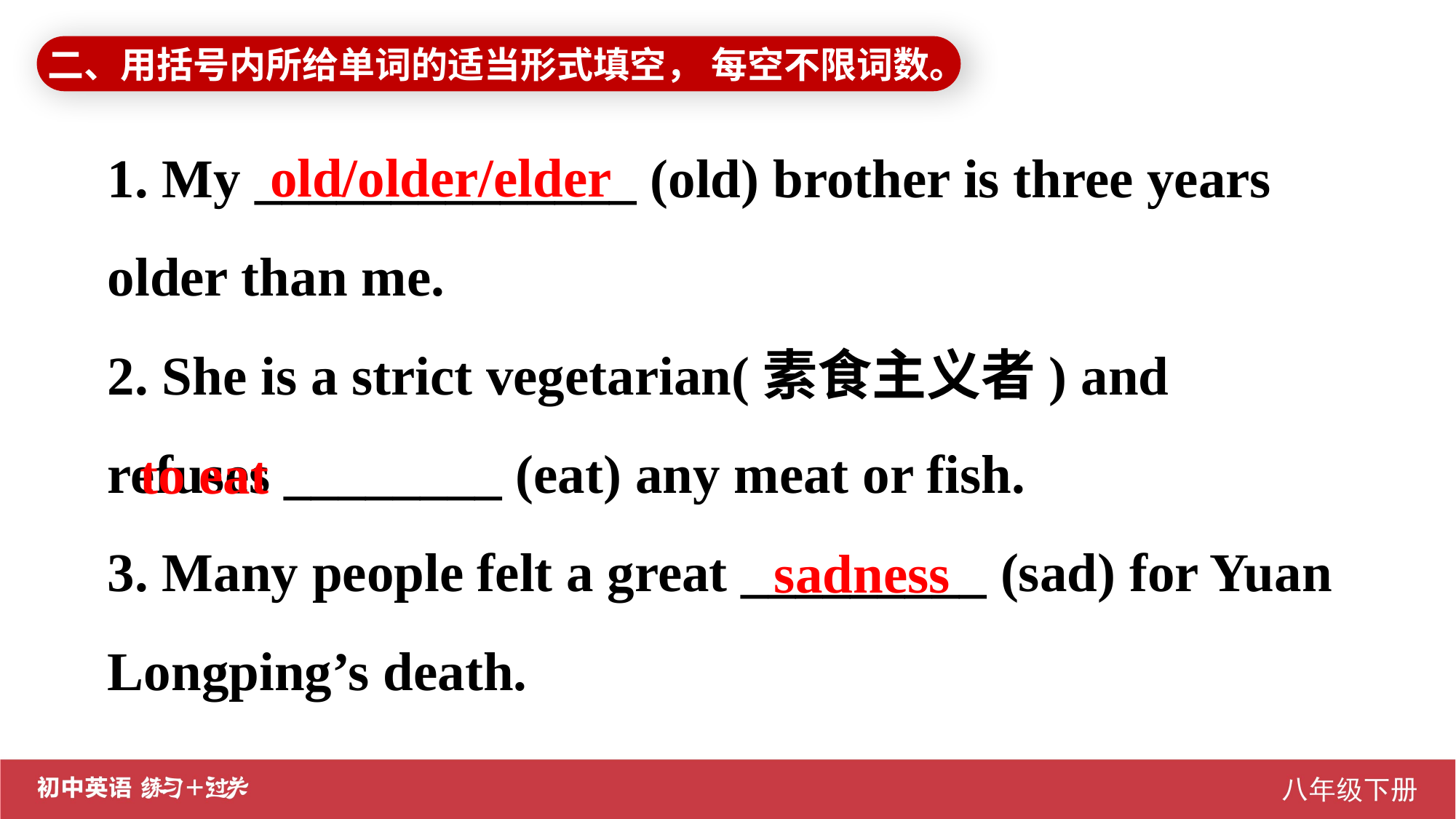

二、用括号内所给单词的适当形式填空， 每空不限词数。
1. My ______________ (old) brother is three years older than me.
2. She is a strict vegetarian(素食主义者) and refuses ________ (eat) any meat or fish.
3. Many people felt a great _________ (sad) for Yuan Longping’s death.
old/older/elder
 to eat
sadness